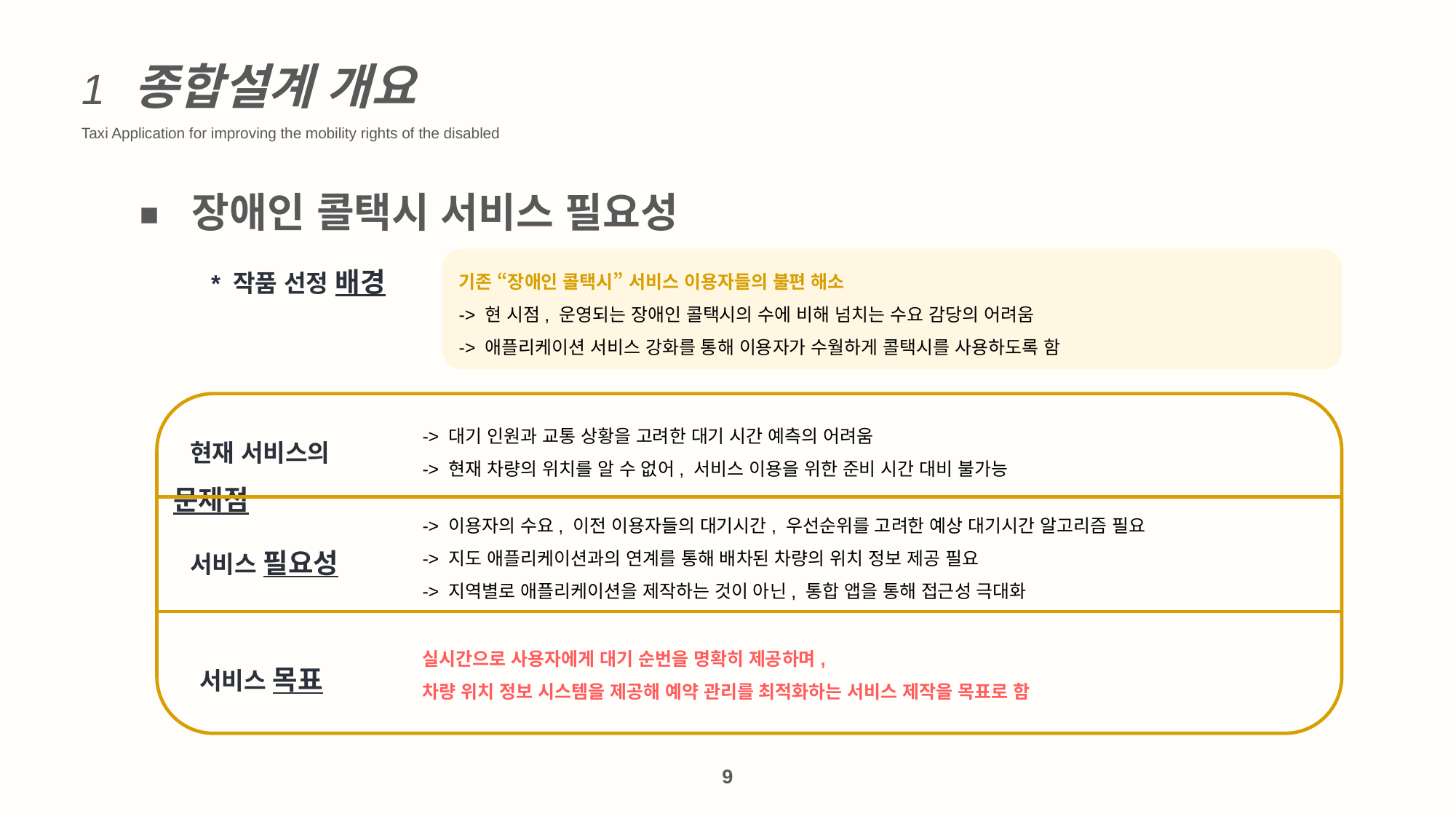

1  종합설계 개요
Taxi Application for improving the mobility rights of the disabled
 ◾  장애인 콜택시 서비스 필요성
  * 작품 선정 배경
기존 “장애인 콜택시” 서비스 이용자들의 불편 해소
-> 현 시점, 운영되는 장애인 콜택시의 수에 비해 넘치는 수요 감당의 어려움
-> 애플리케이션 서비스 강화를 통해 이용자가 수월하게 콜택시를 사용하도록 함

-> 대기 인원과 교통 상황을 고려한 대기 시간 예측의 어려움
-> 현재 차량의 위치를 알 수 없어, 서비스 이용을 위한 준비 시간 대비 불가능
  현재 서비스의 문제점
-> 이용자의 수요, 이전 이용자들의 대기시간, 우선순위를 고려한 예상 대기시간 알고리즘 필요
-> 지도 애플리케이션과의 연계를 통해 배차된 차량의 위치 정보 제공 필요
-> 지역별로 애플리케이션을 제작하는 것이 아닌, 통합 앱을 통해 접근성 극대화
  서비스 필요성
실시간으로 사용자에게 대기 순번을 명확히 제공하며,
차량 위치 정보 시스템을 제공해 예약 관리를 최적화하는 서비스 제작을 목표로 함
 서비스 목표
9